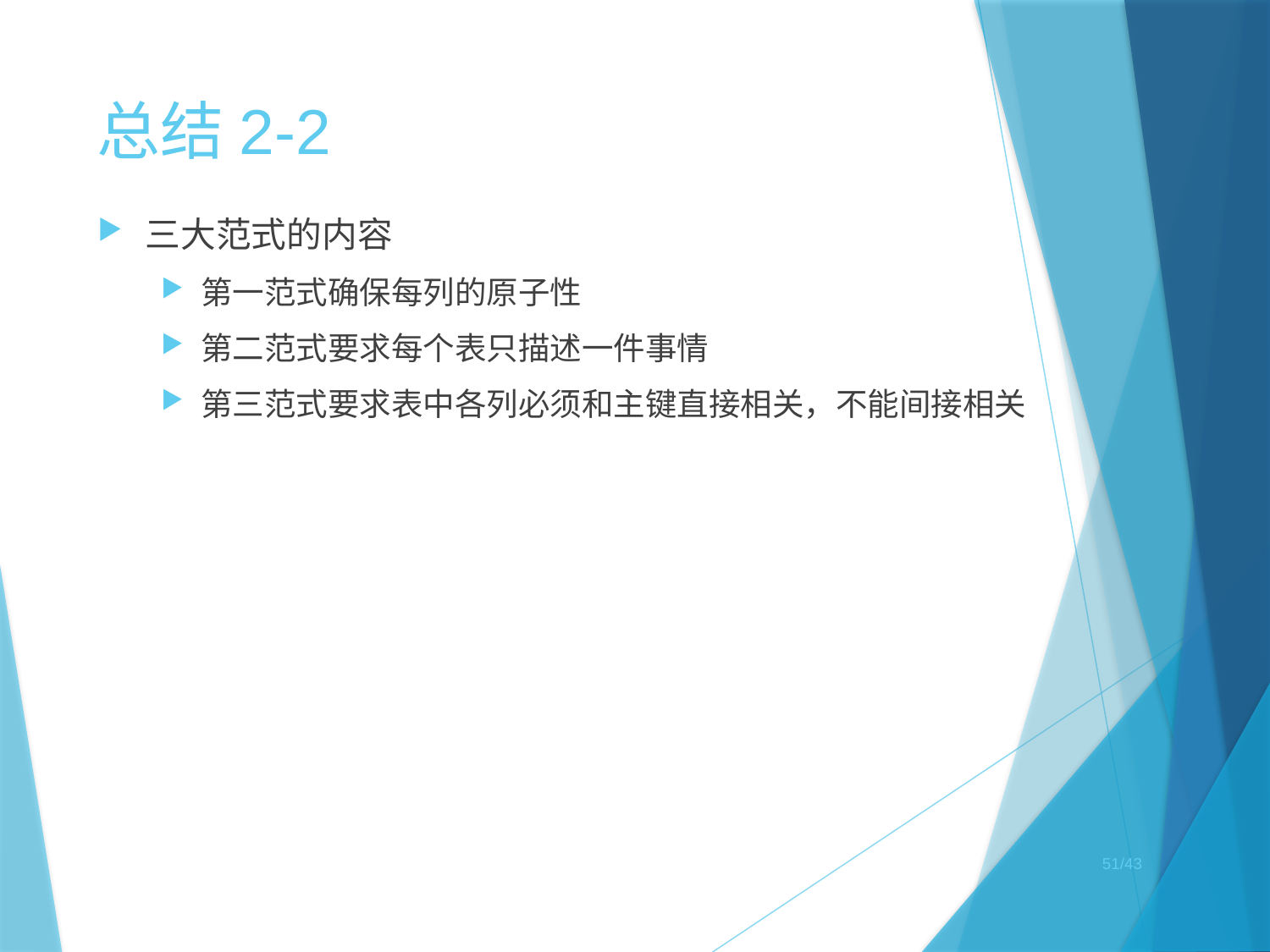

# 总结2-2
三大范式的内容
第一范式确保每列的原子性
第二范式要求每个表只描述一件事情
第三范式要求表中各列必须和主键直接相关，不能间接相关

51/43